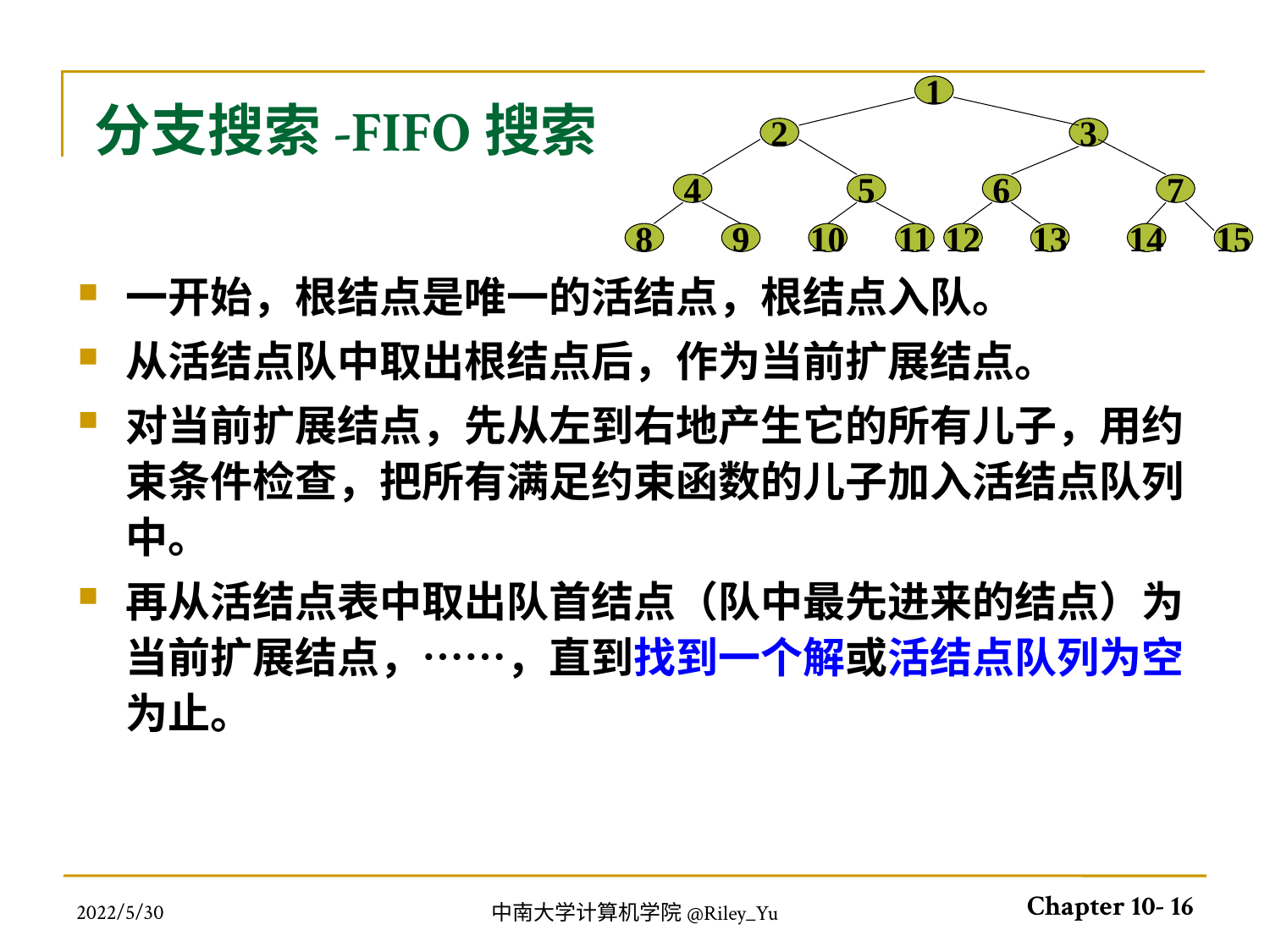

1

2
3

4
5
6
7

8
9
10
11
12
13
14
15
# 分支搜索-FIFO搜索
一开始，根结点是唯一的活结点，根结点入队。
从活结点队中取出根结点后，作为当前扩展结点。
对当前扩展结点，先从左到右地产生它的所有儿子，用约束条件检查，把所有满足约束函数的儿子加入活结点队列中。
再从活结点表中取出队首结点（队中最先进来的结点）为当前扩展结点，……，直到找到一个解或活结点队列为空为止。
2022/5/30
Chapter 10- 16
中南大学计算机学院@Riley_Yu